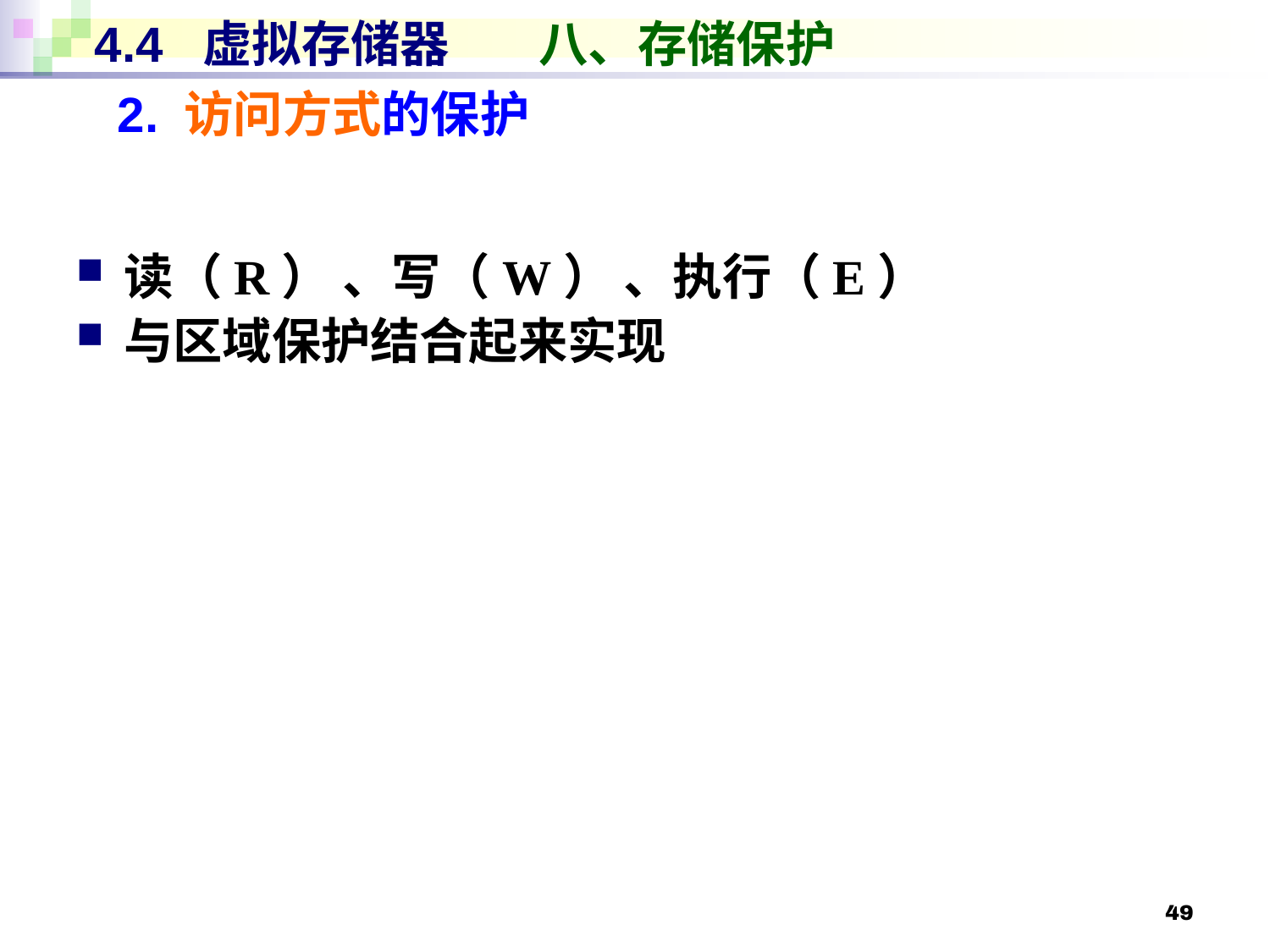

# 4.4  虚拟存储器        八、存储保护
2. 访问方式的保护
读（R） 、写（W） 、执行（E）
与区域保护结合起来实现
49